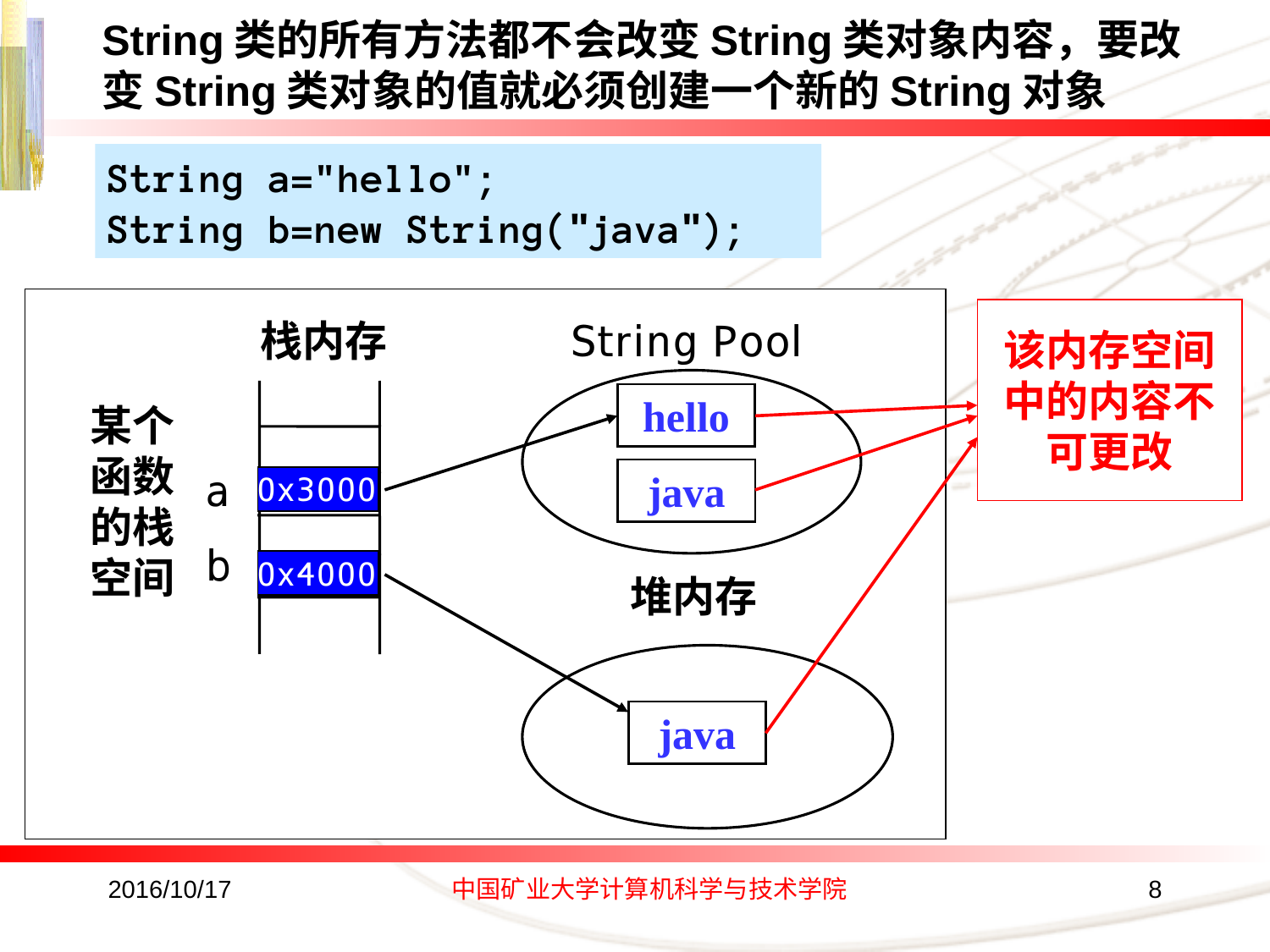

String类的所有方法都不会改变String类对象内容，要改变String类对象的值就必须创建一个新的String对象
String a="hello";
String b=new String("java");

该内存空间中的内容不可更改
栈内存
String Pool

hello
某个函数的栈空间

a
java
0x3000

b
0x4000

堆内存

java
2016/10/17
中国矿业大学计算机科学与技术学院
8